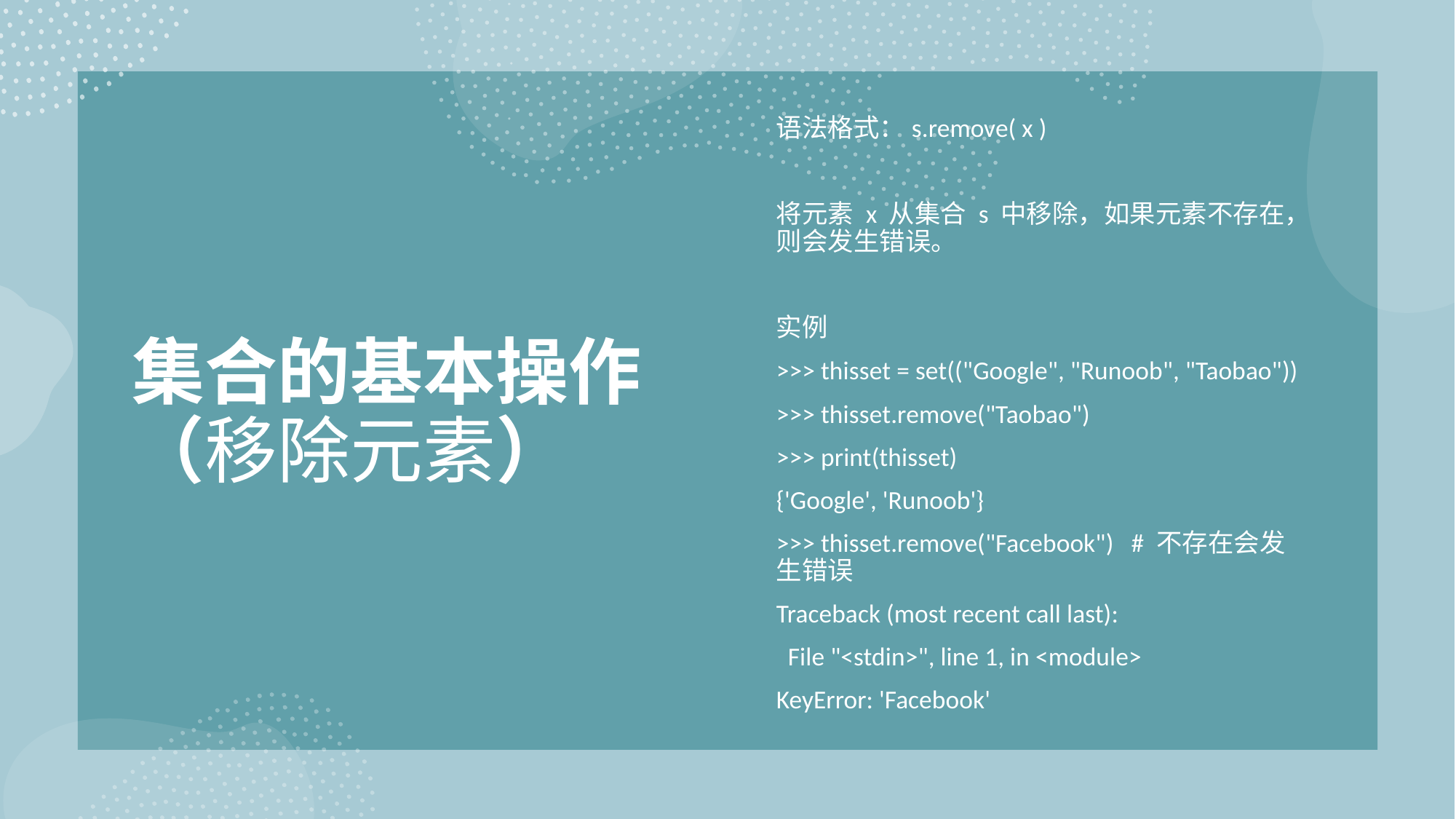

# 集合的基本操作（移除元素）
语法格式：s.remove( x )

将元素 x 从集合 s 中移除，如果元素不存在，则会发生错误。

实例
>>> thisset = set(("Google", "Runoob", "Taobao"))
>>> thisset.remove("Taobao")
>>> print(thisset)
{'Google', 'Runoob'}
>>> thisset.remove("Facebook")   # 不存在会发生错误
Traceback (most recent call last):
  File "<stdin>", line 1, in <module>
KeyError: 'Facebook'